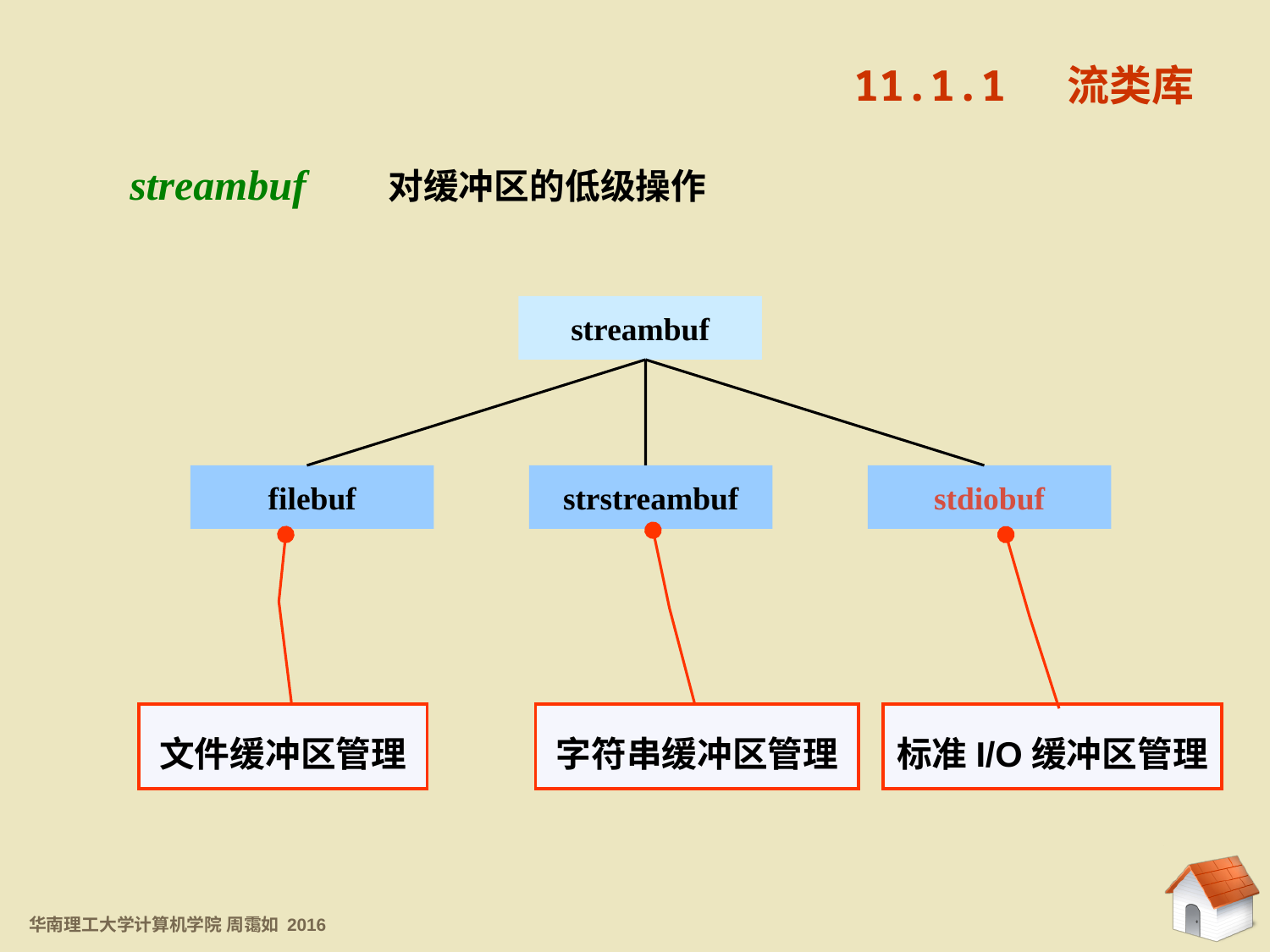

11.1.1  流类库
streambuf
对缓冲区的低级操作
streambuf

filebuf
strstreambuf
stdiobuf
文件缓冲区管理
字符串缓冲区管理
标准I/O缓冲区管理